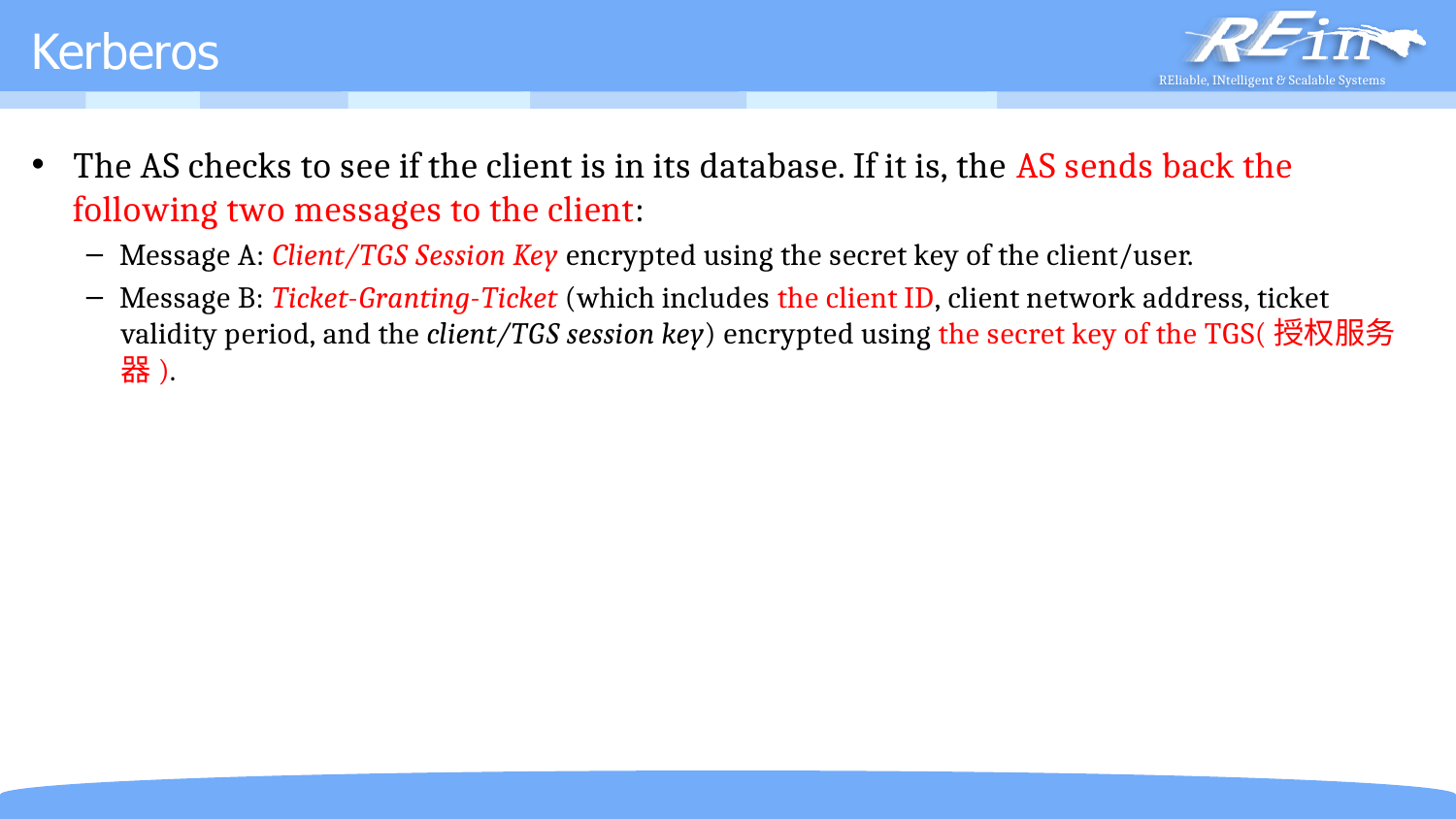

# Kerberos
The AS checks to see if the client is in its database. If it is, the AS sends back the following two messages to the client:
Message A: Client/TGS Session Key encrypted using the secret key of the client/user.
Message B: Ticket-Granting-Ticket (which includes the client ID, client network address, ticket validity period, and the client/TGS session key) encrypted using the secret key of the TGS(授权服务器).
30